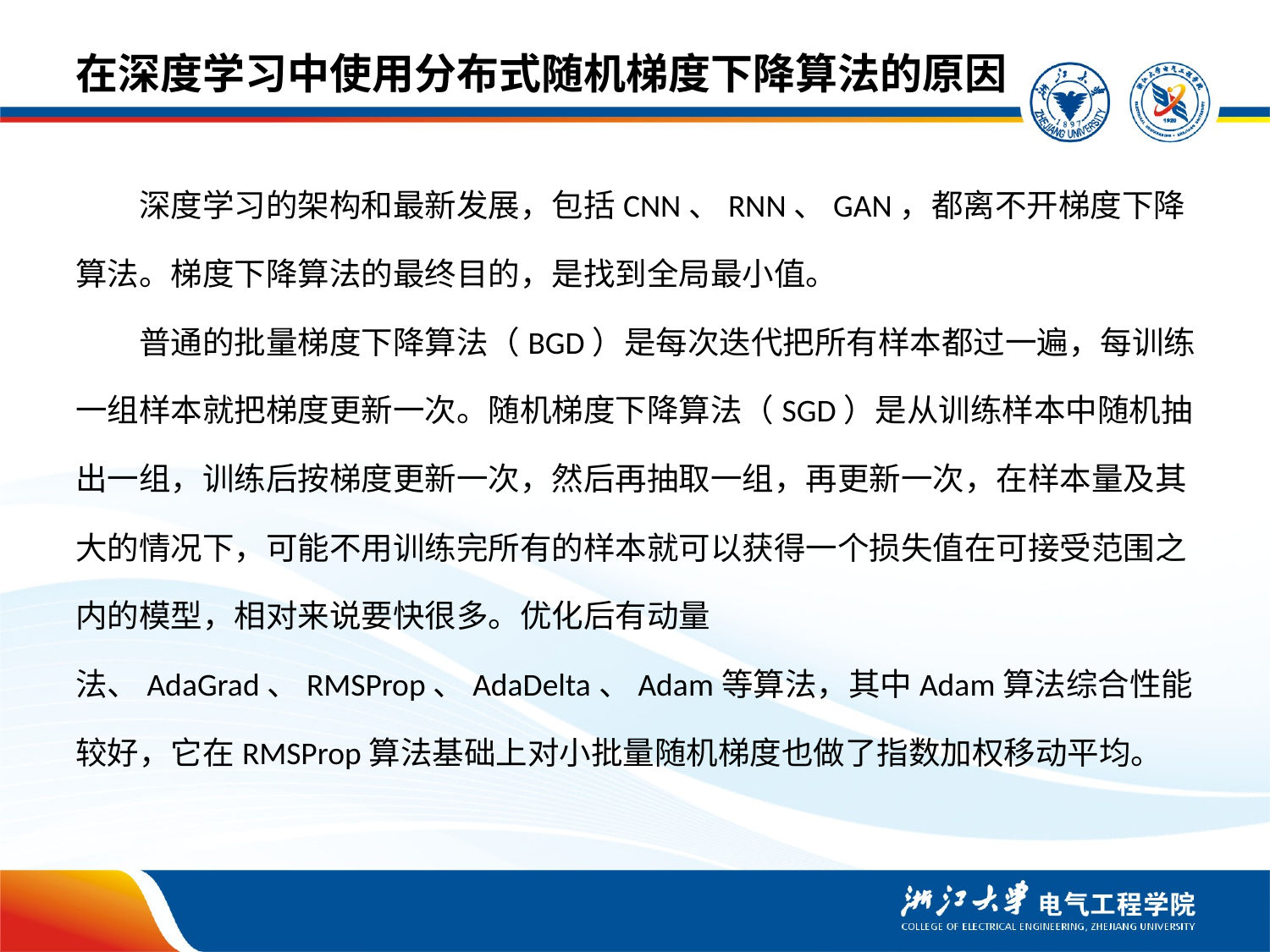

在深度学习中使用分布式随机梯度下降算法的原因

深度学习的架构和最新发展，包括CNN、RNN、GAN，都离不开梯度下降算法。梯度下降算法的最终目的，是找到全局最小值。
普通的批量梯度下降算法（BGD）是每次迭代把所有样本都过一遍，每训练一组样本就把梯度更新一次。随机梯度下降算法（SGD）是从训练样本中随机抽出一组，训练后按梯度更新一次，然后再抽取一组，再更新一次，在样本量及其大的情况下，可能不用训练完所有的样本就可以获得一个损失值在可接受范围之内的模型，相对来说要快很多。优化后有动量法、AdaGrad、RMSProp、AdaDelta、Adam等算法，其中Adam算法综合性能较好，它在RMSProp算法基础上对小批量随机梯度也做了指数加权移动平均。